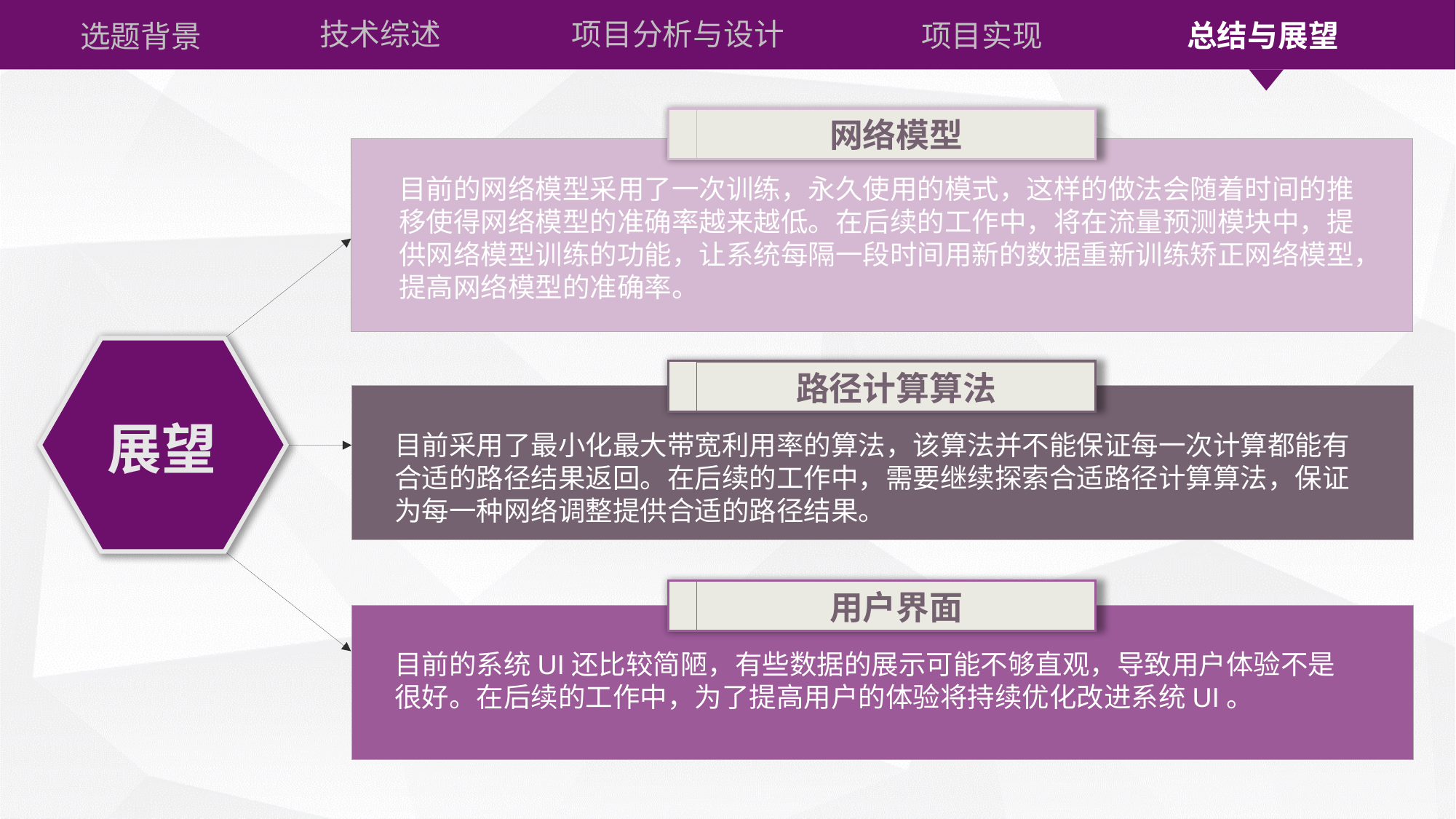

网络模型

目前的网络模型采用了一次训练，永久使用的模式，这样的做法会随着时间的推移使得网络模型的准确率越来越低。在后续的工作中，将在流量预测模块中，提供网络模型训练的功能，让系统每隔一段时间用新的数据重新训练矫正网络模型，提高网络模型的准确率。

展望

路径计算算法

目前采用了最小化最大带宽利用率的算法，该算法并不能保证每一次计算都能有合适的路径结果返回。在后续的工作中，需要继续探索合适路径计算算法，保证为每一种网络调整提供合适的路径结果。

用户界面

目前的系统UI还比较简陋，有些数据的展示可能不够直观，导致用户体验不是很好。在后续的工作中，为了提高用户的体验将持续优化改进系统UI。